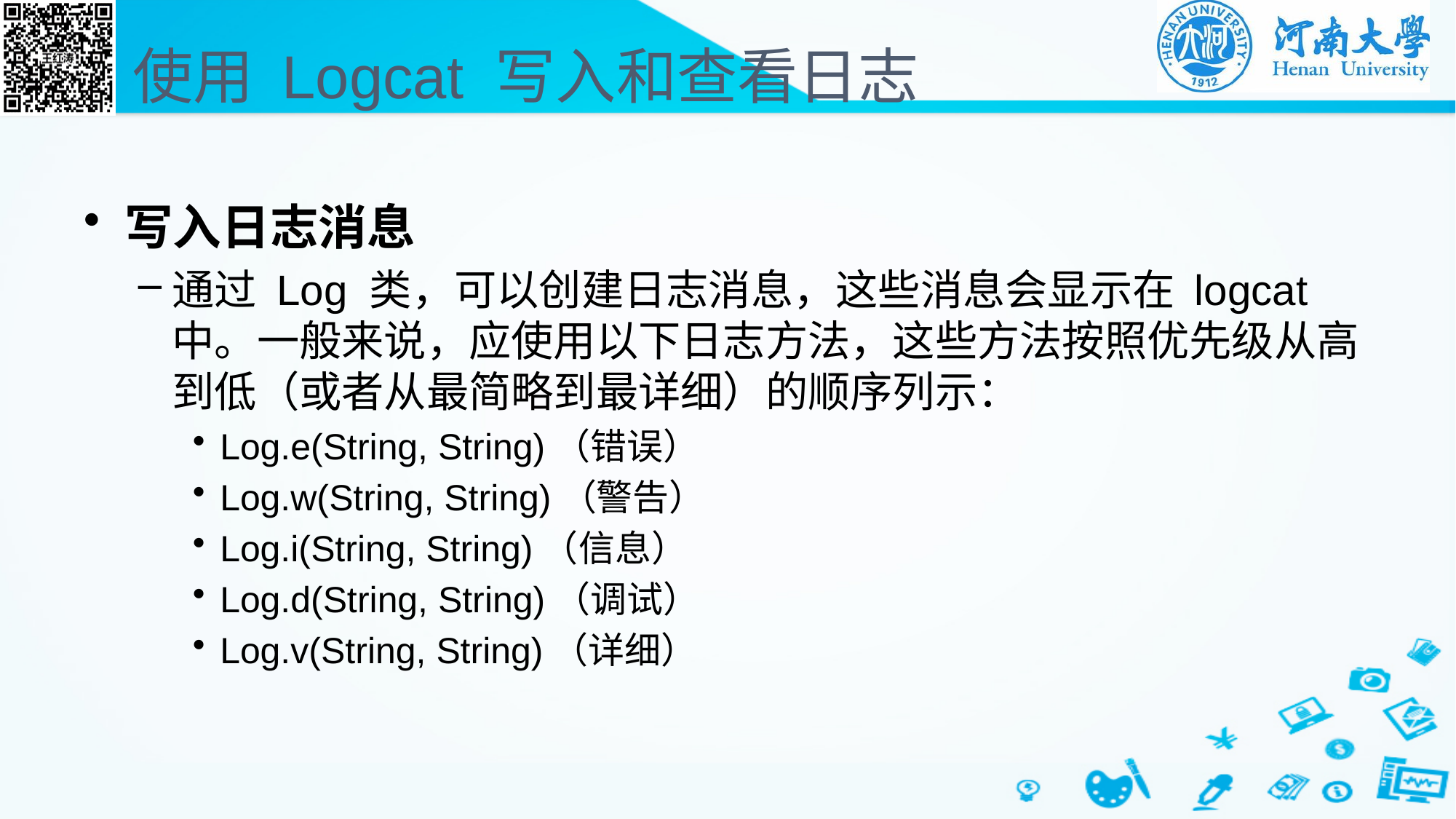

# 使用 Logcat 写入和查看日志
写入日志消息
通过 Log 类，可以创建日志消息，这些消息会显示在 logcat 中。一般来说，应使用以下日志方法，这些方法按照优先级从高到低（或者从最简略到最详细）的顺序列示：
Log.e(String, String)（错误）
Log.w(String, String)（警告）
Log.i(String, String)（信息）
Log.d(String, String)（调试）
Log.v(String, String)（详细）